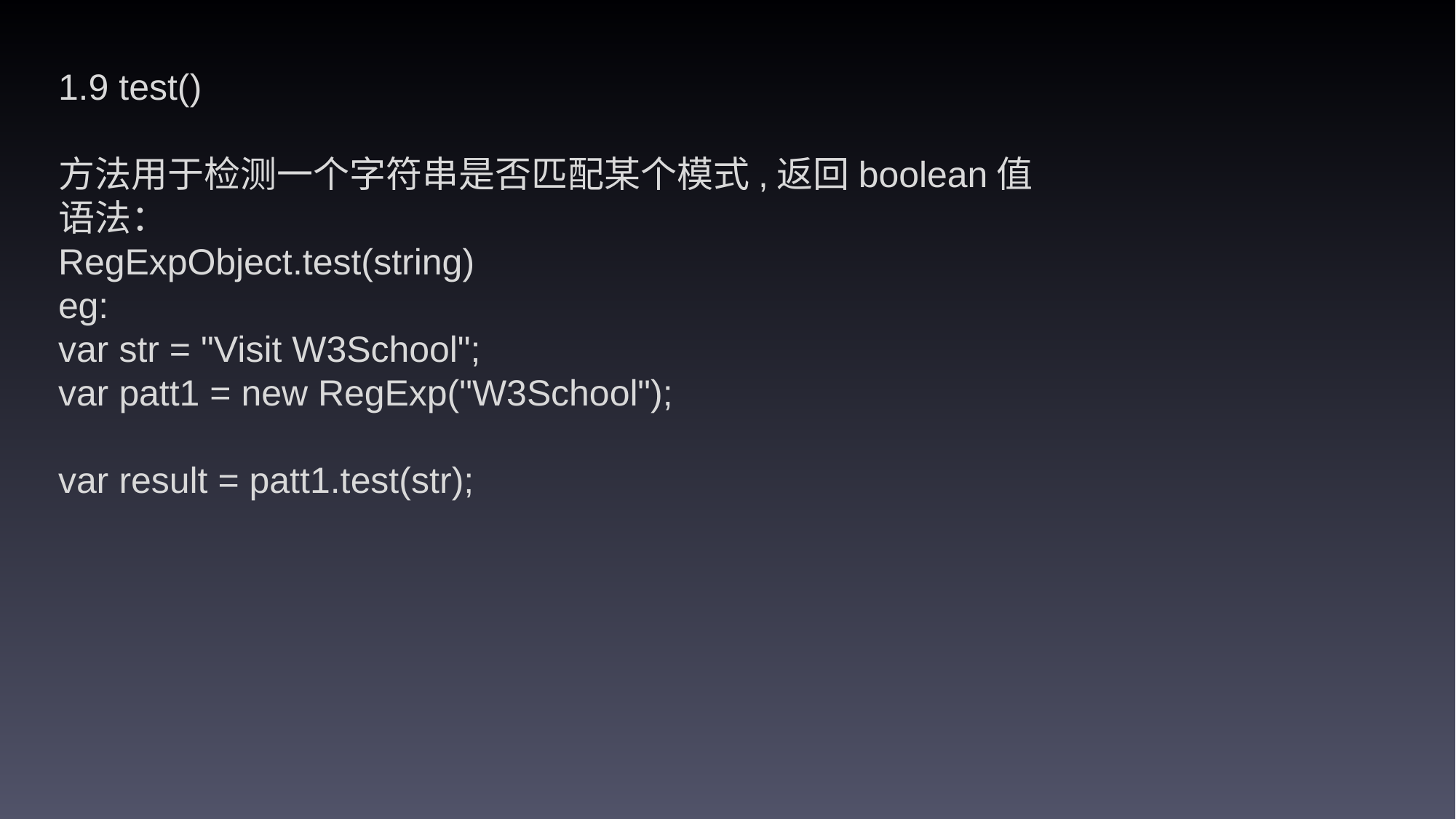

1.9 test()

方法用于检测一个字符串是否匹配某个模式,返回boolean值
语法：
RegExpObject.test(string)
eg:
var str = "Visit W3School";
var patt1 = new RegExp("W3School");

var result = patt1.test(str);